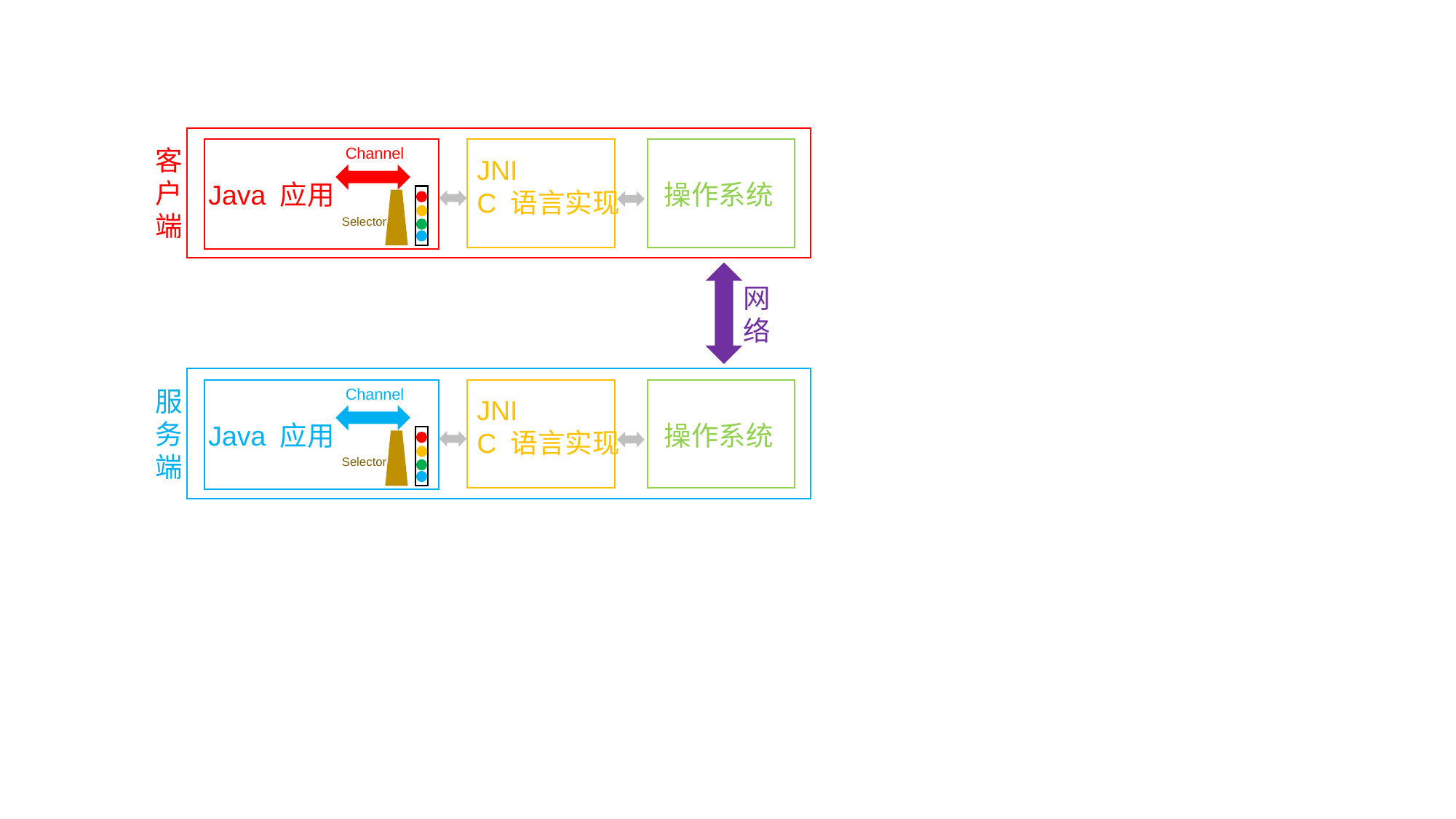

Channel
客
户
端

JNI
C 语言实现

Java 应用
操作系统

Selector

网
络

Channel
服
务
端

JNI
C 语言实现

Java 应用
操作系统

Selector